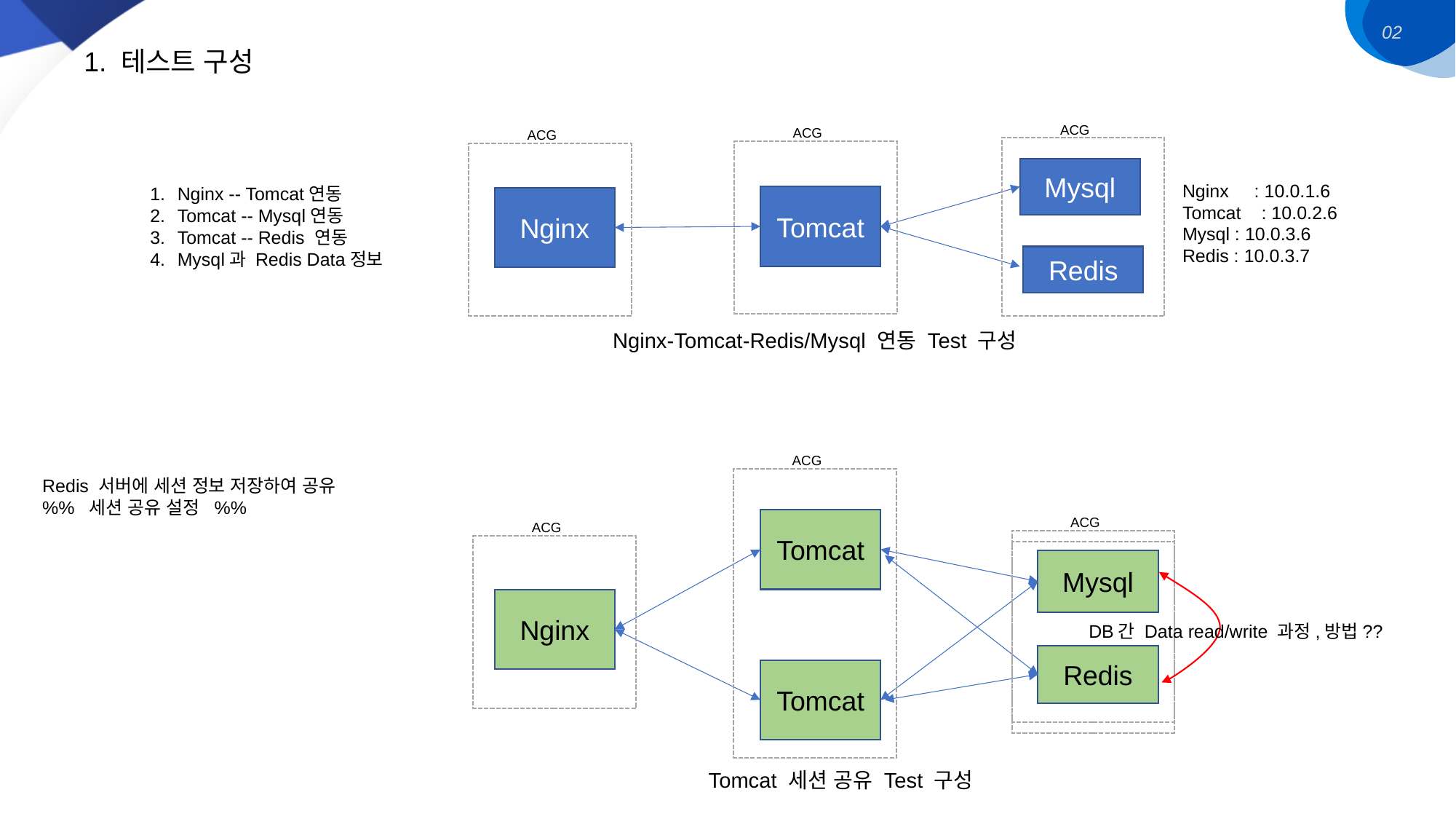

02
1. 테스트 구성
ACG
ACG
ACG

Mysql
Nginx     : 10.0.1.6
Tomcat    : 10.0.2.6
Mysql : 10.0.3.6
Redis : 10.0.3.7
Nginx -- Tomcat연동
Tomcat -- Mysql연동
Tomcat -- Redis 연동
Mysql과 Redis Data정보
Tomcat
Nginx
Redis
Nginx-Tomcat-Redis/Mysql 연동 Test 구성
ACG
Redis 서버에 세션 정보 저장하여 공유
%%  세션 공유 설정  %%

ACG
Tomcat
ACG

Mysql

Nginx
DB간 Data read/write 과정,방법??
Redis
Tomcat
Tomcat 세션 공유 Test 구성